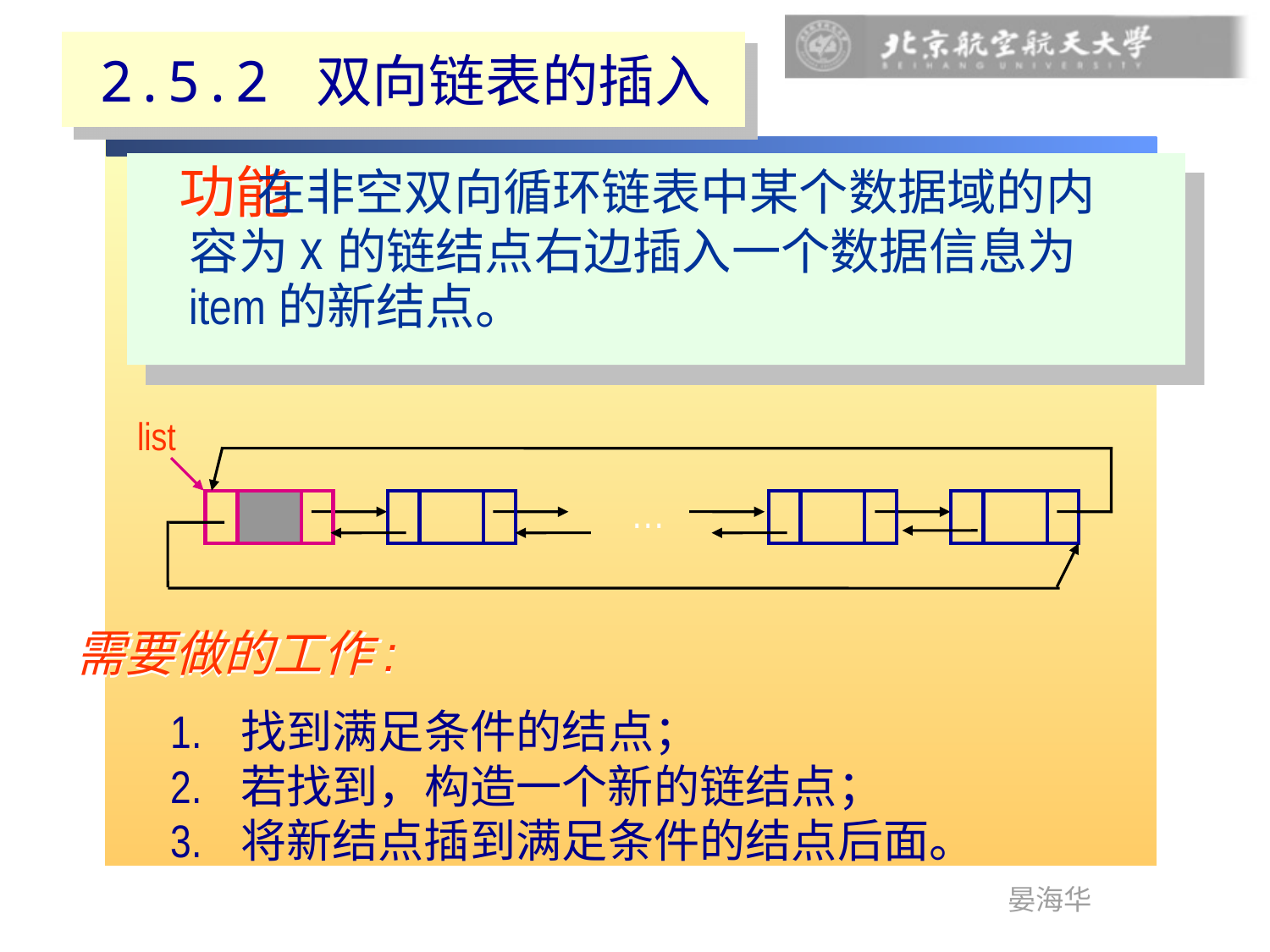

2.5.2 双向链表的插入
功能

     在非空双向循环链表中某个数据域的内容为x的链结点右边插入一个数据信息为item的新结点。
list

…

需要做的工作:
1. 找到满足条件的结点；
2. 若找到，构造一个新的链结点；
3. 将新结点插到满足条件的结点后面。